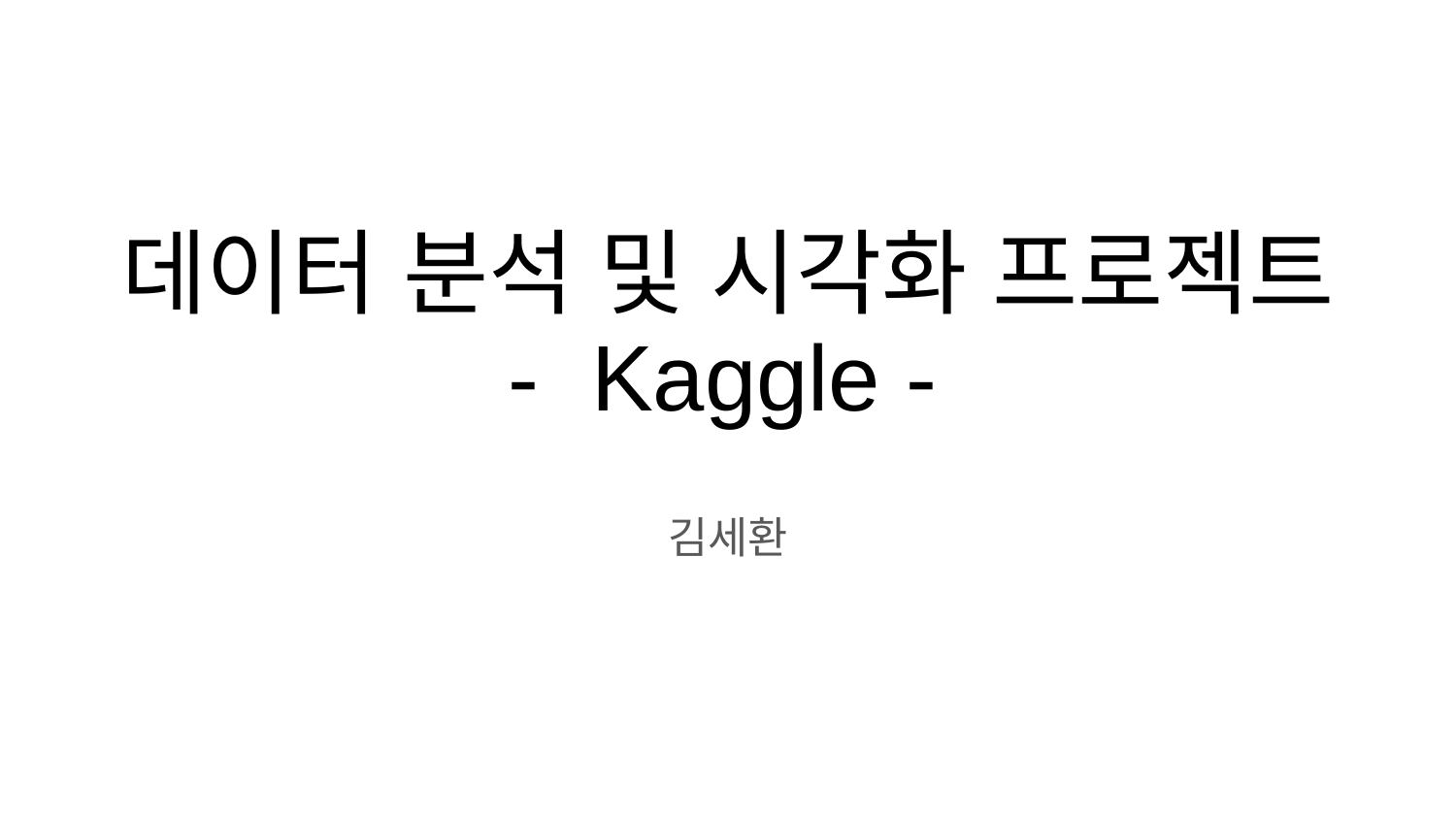

# 데이터 분석 및 시각화 프로젝트
Kaggle -

김세환